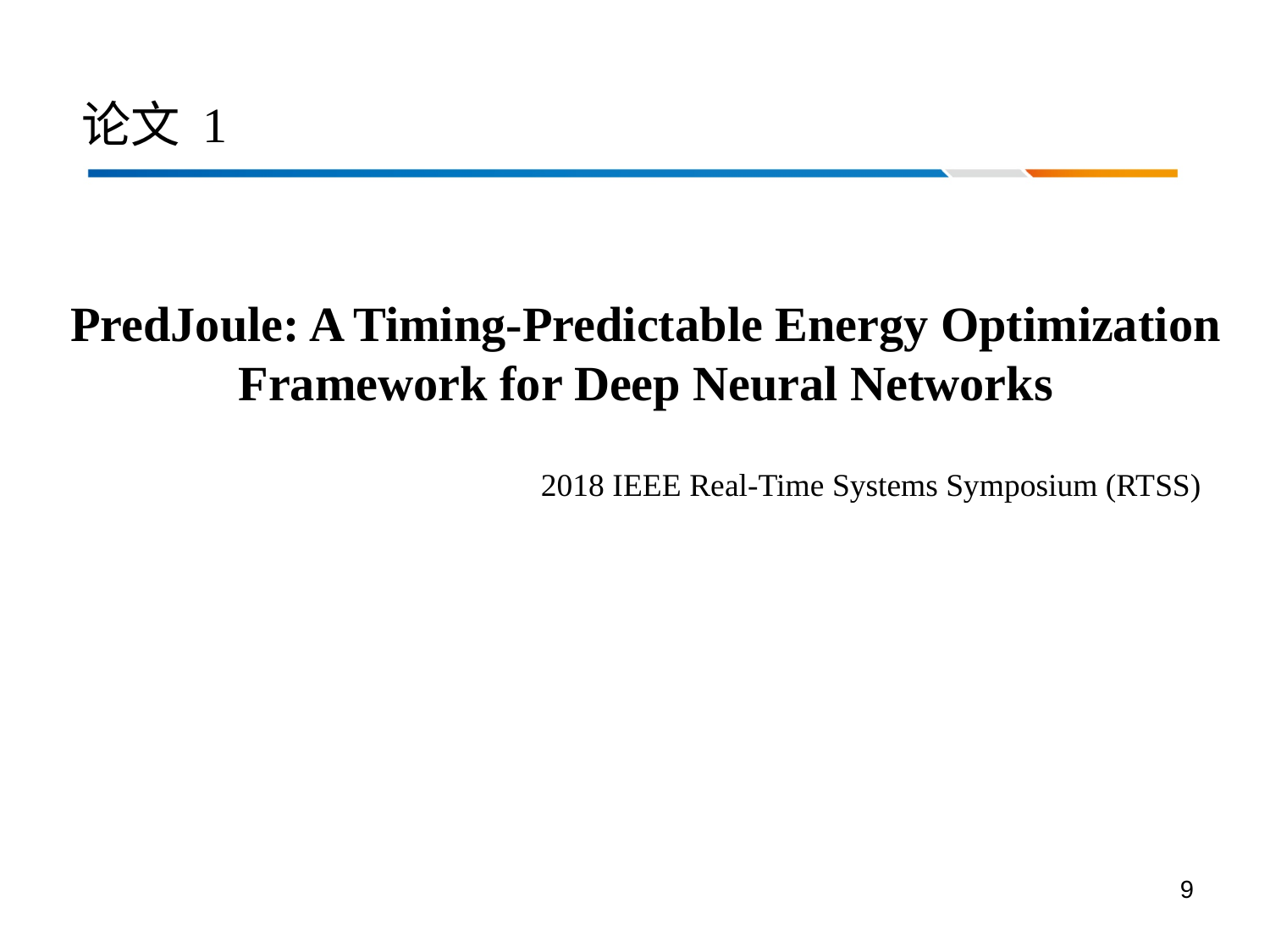

# 论文 1
PredJoule: A Timing-Predictable Energy Optimization Framework for Deep Neural Networks
2018 IEEE Real-Time Systems Symposium (RTSS)
9